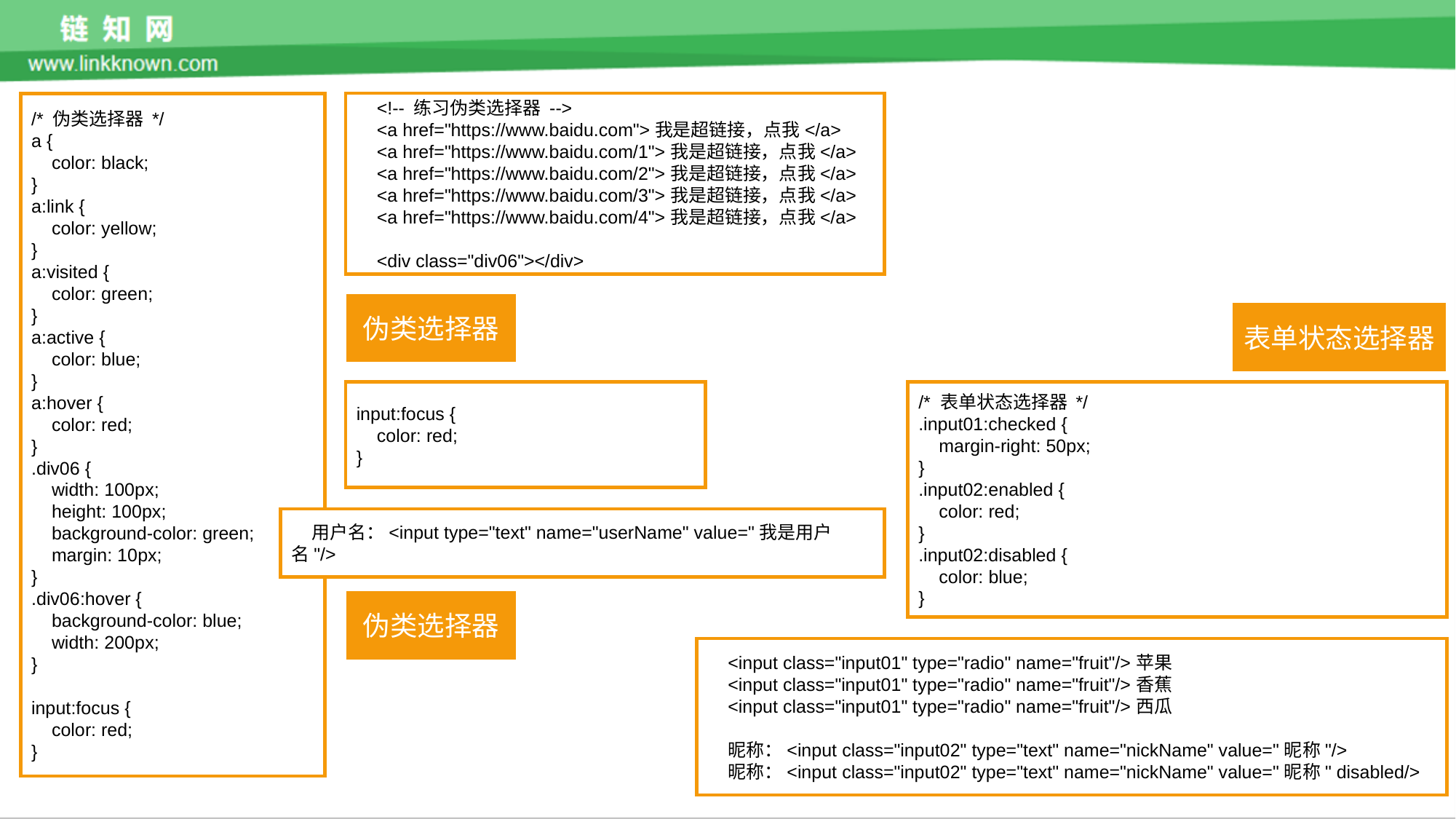

/* 伪类选择器 */
a {
    color: black;
}
a:link {
    color: yellow;
}
a:visited {
    color: green;
}
a:active {
    color: blue;
}
a:hover {
    color: red;
}
.div06 {
    width: 100px;
    height: 100px;
    background-color: green;
    margin: 10px;
}
.div06:hover {
    background-color: blue;
    width: 200px;
}

input:focus {
    color: red;
}
    <!-- 练习伪类选择器 -->
    <a href="https://www.baidu.com">我是超链接，点我</a>
    <a href="https://www.baidu.com/1">我是超链接，点我</a>
    <a href="https://www.baidu.com/2">我是超链接，点我</a>
    <a href="https://www.baidu.com/3">我是超链接，点我</a>
    <a href="https://www.baidu.com/4">我是超链接，点我</a>

    <div class="div06"></div>
伪类选择器
表单状态选择器
input:focus {
    color: red;
}
/* 表单状态选择器 */
.input01:checked {
    margin-right: 50px;
}
.input02:enabled {
    color: red;
}
.input02:disabled {
    color: blue;
}
    用户名：<input type="text" name="userName" value="我是用户名"/>
伪类选择器
    <input class="input01" type="radio" name="fruit"/>苹果
    <input class="input01" type="radio" name="fruit"/>香蕉
    <input class="input01" type="radio" name="fruit"/>西瓜

    昵称：<input class="input02" type="text" name="nickName" value="昵称"/>
    昵称：<input class="input02" type="text" name="nickName" value="昵称" disabled/>